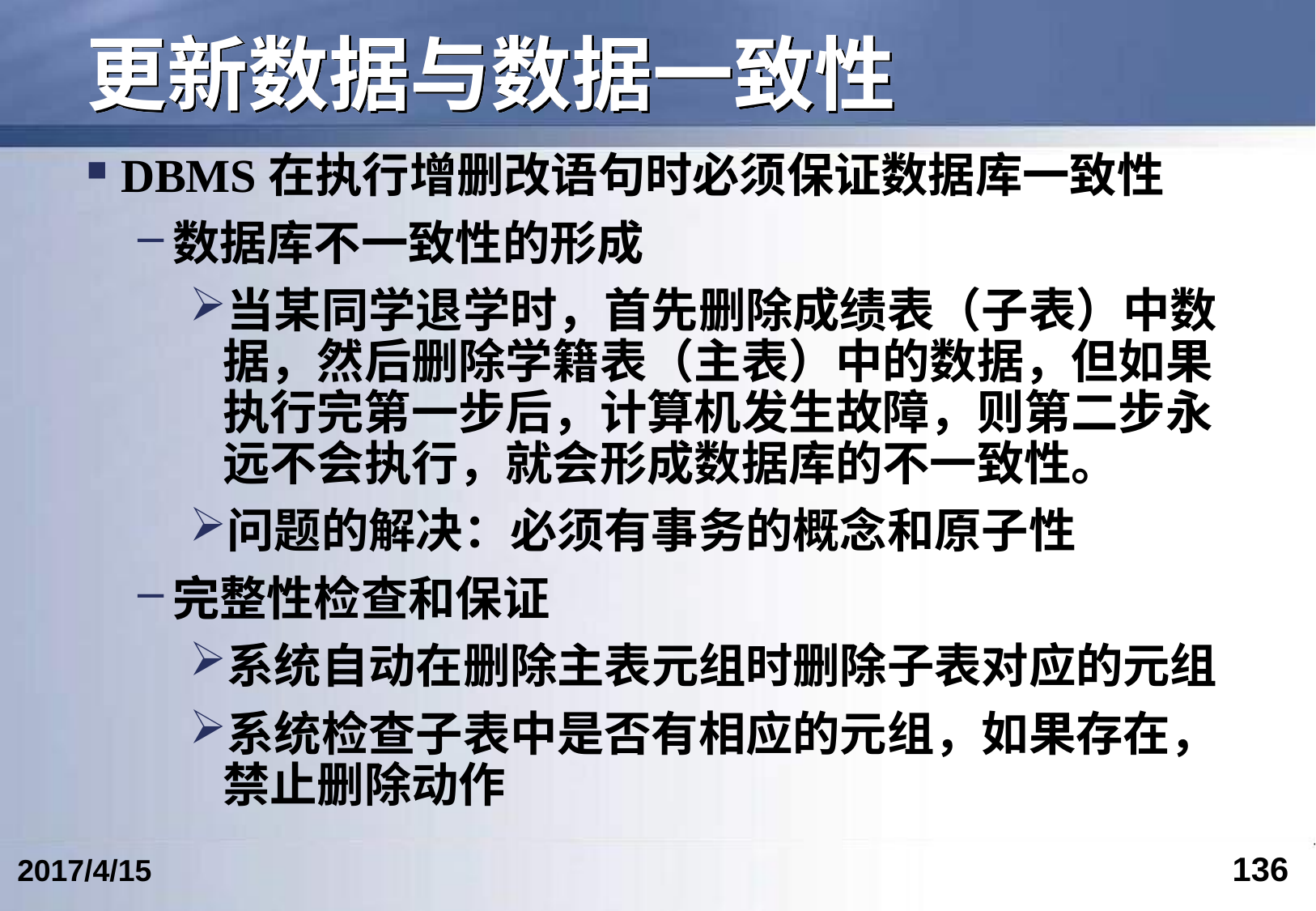

# 更新数据与数据一致性
DBMS在执行增删改语句时必须保证数据库一致性
数据库不一致性的形成
当某同学退学时，首先删除成绩表（子表）中数据，然后删除学籍表（主表）中的数据，但如果执行完第一步后，计算机发生故障，则第二步永远不会执行，就会形成数据库的不一致性。
问题的解决：必须有事务的概念和原子性
完整性检查和保证
系统自动在删除主表元组时删除子表对应的元组
系统检查子表中是否有相应的元组，如果存在，禁止删除动作
136
2017/4/15